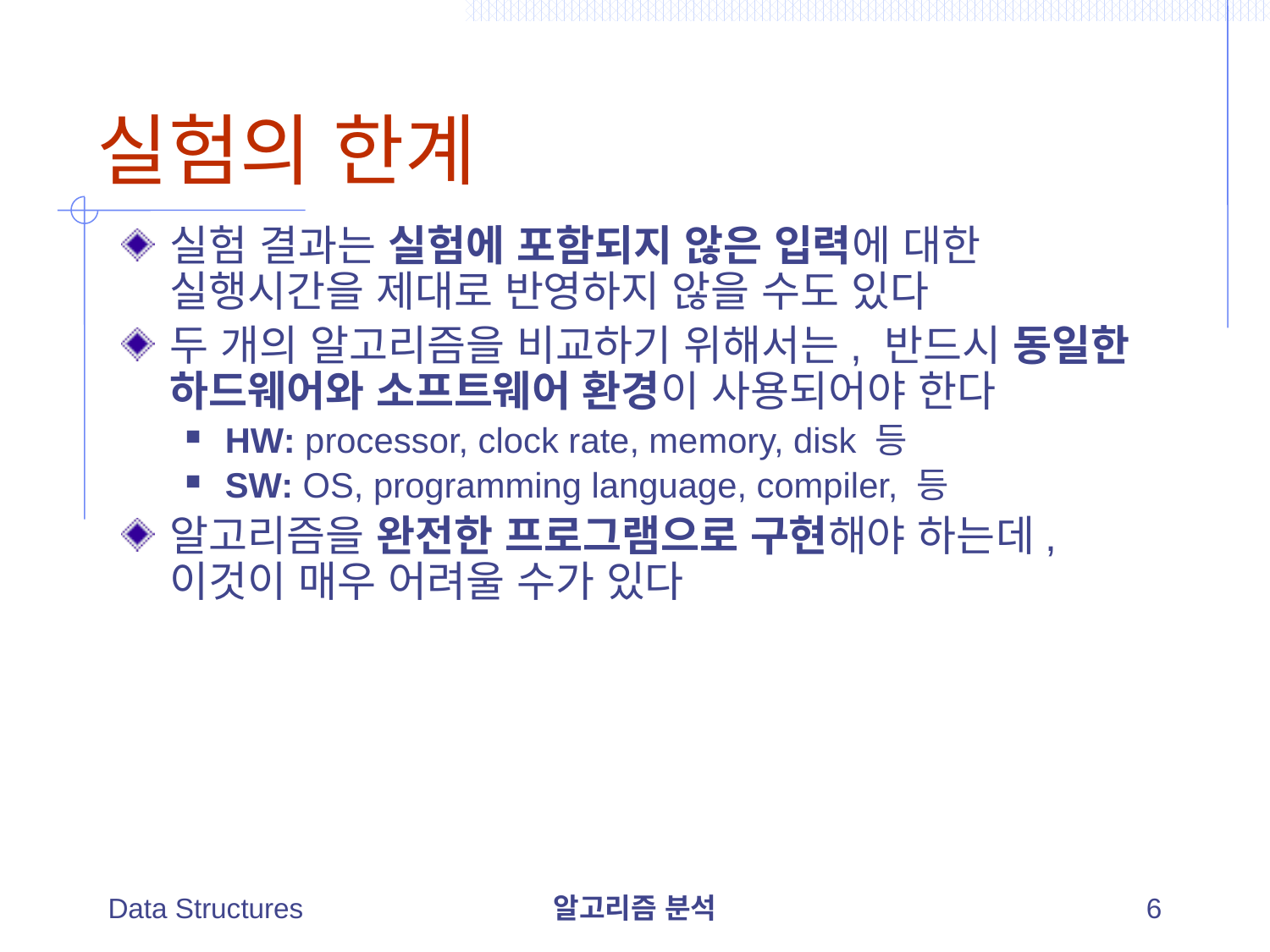

# 실험의 한계
실험 결과는 실험에 포함되지 않은 입력에 대한 실행시간을 제대로 반영하지 않을 수도 있다
두 개의 알고리즘을 비교하기 위해서는, 반드시 동일한 하드웨어와 소프트웨어 환경이 사용되어야 한다
HW: processor, clock rate, memory, disk 등
SW: OS, programming language, compiler, 등
알고리즘을 완전한 프로그램으로 구현해야 하는데, 이것이 매우 어려울 수가 있다
Data Structures
알고리즘 분석
6